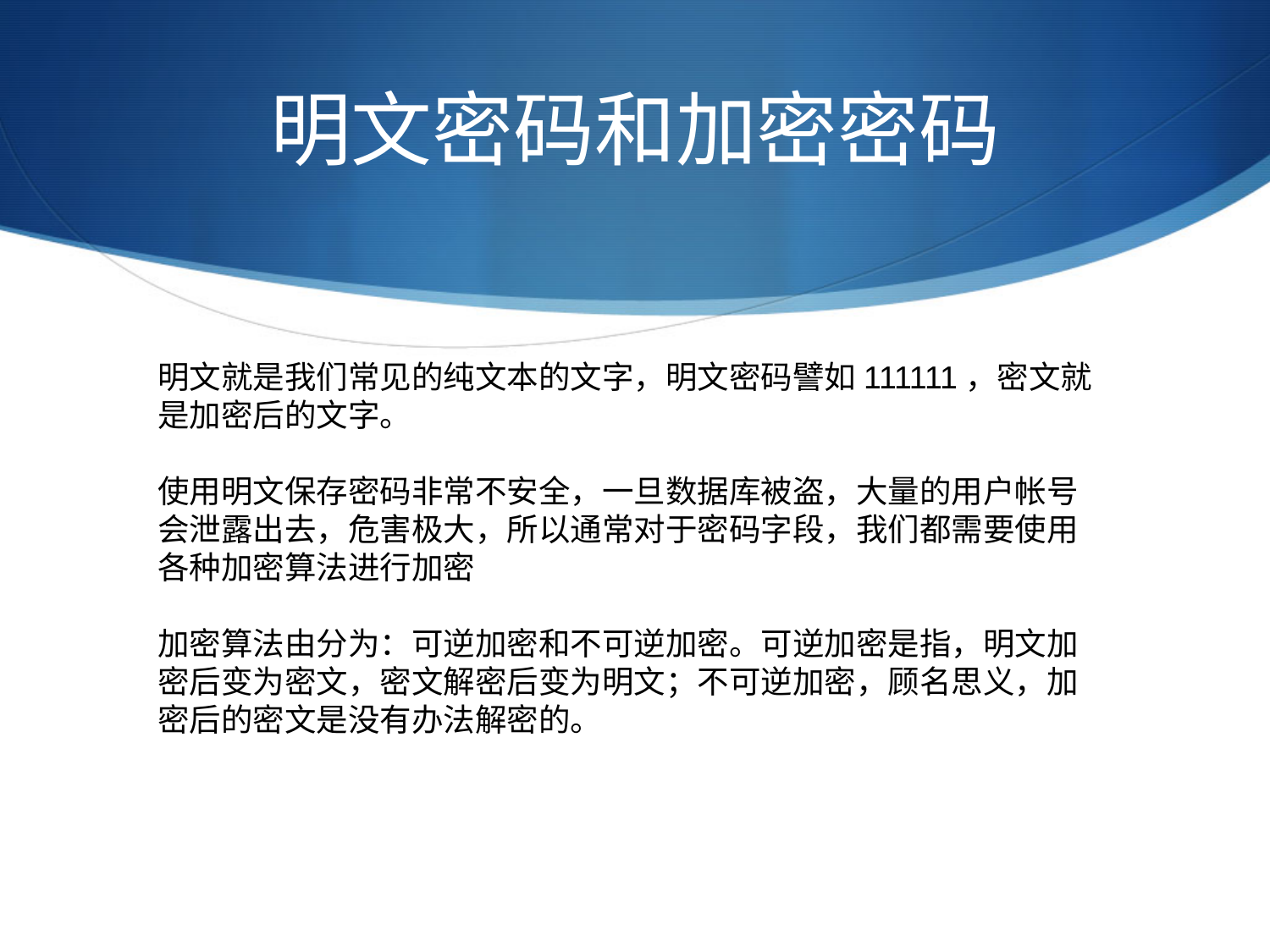

# 明文密码和加密密码
明文就是我们常见的纯文本的文字，明文密码譬如111111，密文就是加密后的文字。

使用明文保存密码非常不安全，一旦数据库被盗，大量的用户帐号会泄露出去，危害极大，所以通常对于密码字段，我们都需要使用各种加密算法进行加密

加密算法由分为：可逆加密和不可逆加密。可逆加密是指，明文加密后变为密文，密文解密后变为明文；不可逆加密，顾名思义，加密后的密文是没有办法解密的。